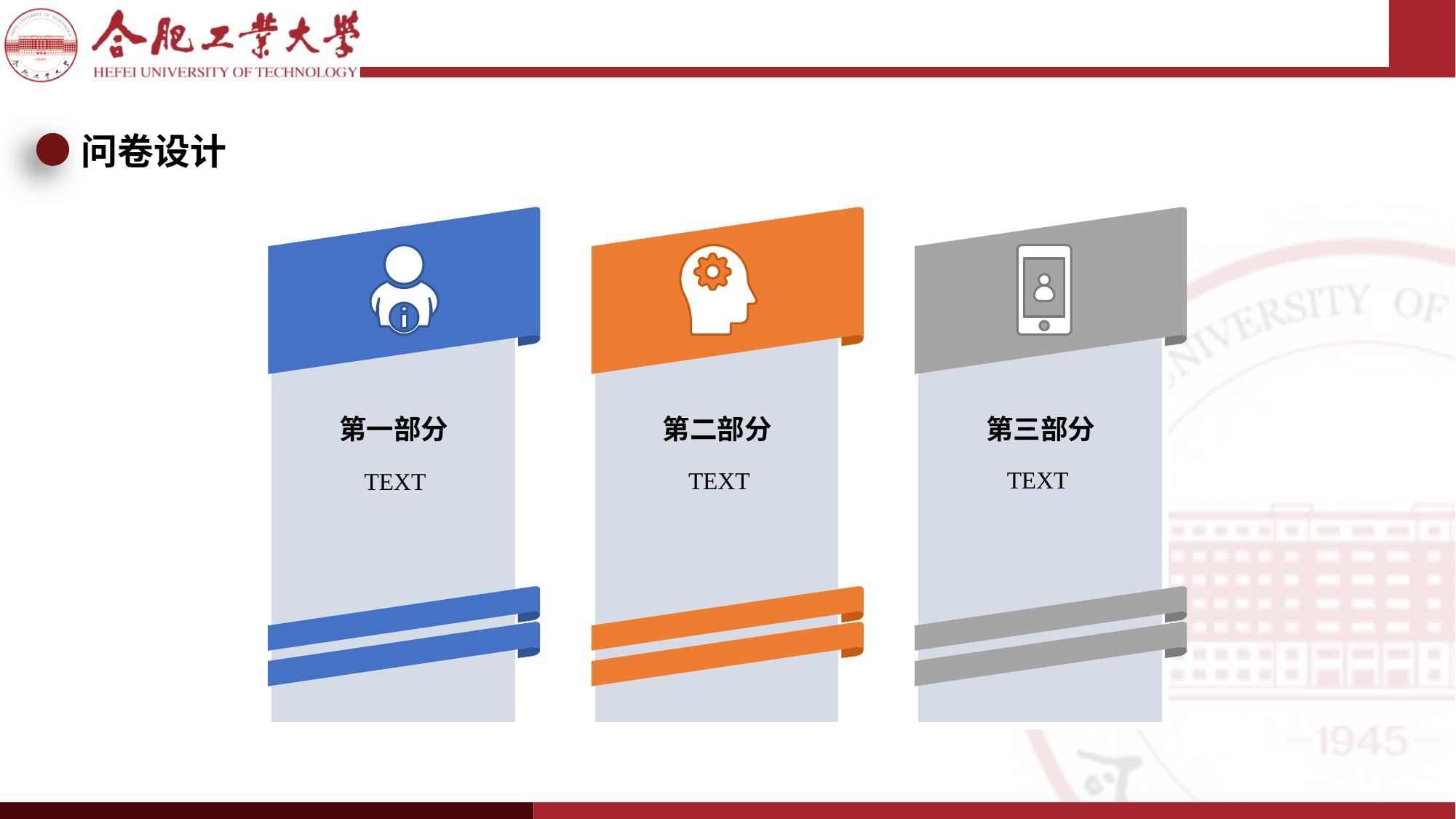

问卷设计

第二部分
第三部分
第一部分
TEXT
TEXT
TEXT